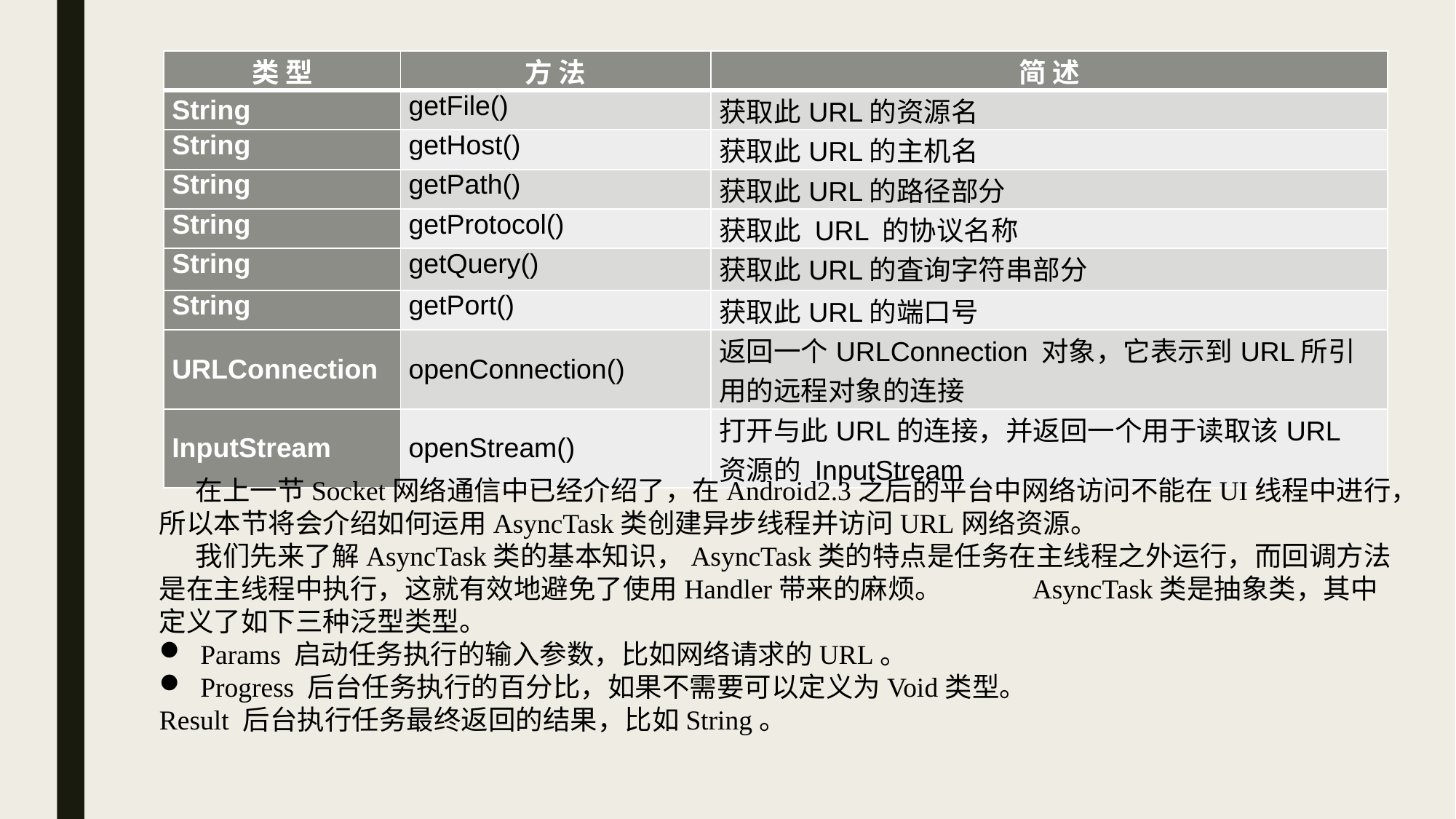

| 类 型 | 方 法 | 简 述 |
| --- | --- | --- |
| String | getFile() | 获取此URL的资源名 |
| String | getHost() | 获取此URL的主机名 |
| String | getPath() | 获取此URL的路径部分 |
| String | getProtocol() | 获取此 URL 的协议名称 |
| String | getQuery() | 获取此URL的査询字符串部分 |
| String | getPort() | 获取此URL的端口号 |
| URLConnection | openConnection() | 返回一个URLConnection 对象，它表示到URL所引用的远程对象的连接 |
| InputStream | openStream() | 打开与此URL的连接，并返回一个用于读取该URL 资源的 InputStream |
在上一节Socket网络通信中已经介绍了，在Android2.3之后的平台中网络访问不能在UI线程中进行，所以本节将会介绍如何运用AsyncTask类创建异步线程并访问URL网络资源。
我们先来了解AsyncTask类的基本知识，AsyncTask类的特点是任务在主线程之外运行，而回调方法是在主线程中执行，这就有效地避免了使用Handler带来的麻烦。	AsyncTask类是抽象类，其中定义了如下三种泛型类型。
Params 启动任务执行的输入参数，比如网络请求的URL。
Progress 后台任务执行的百分比，如果不需要可以定义为Void类型。
Result 后台执行任务最终返回的结果，比如String。